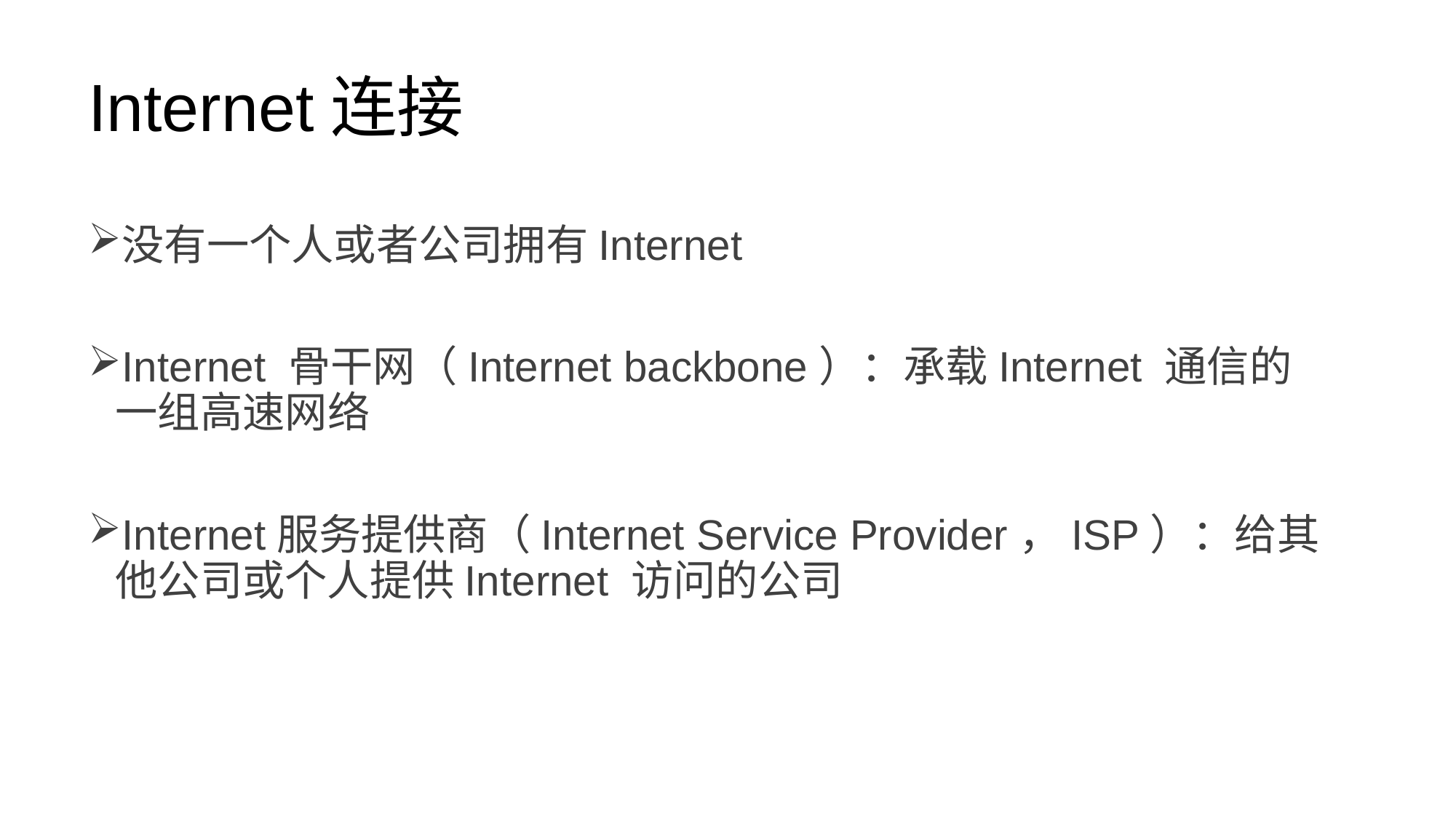

# Internet连接
没有一个人或者公司拥有Internet

Internet 骨干网（Internet backbone）：承载Internet 通信的一组高速网络

Internet服务提供商（Internet Service Provider，ISP）：给其他公司或个人提供Internet 访问的公司